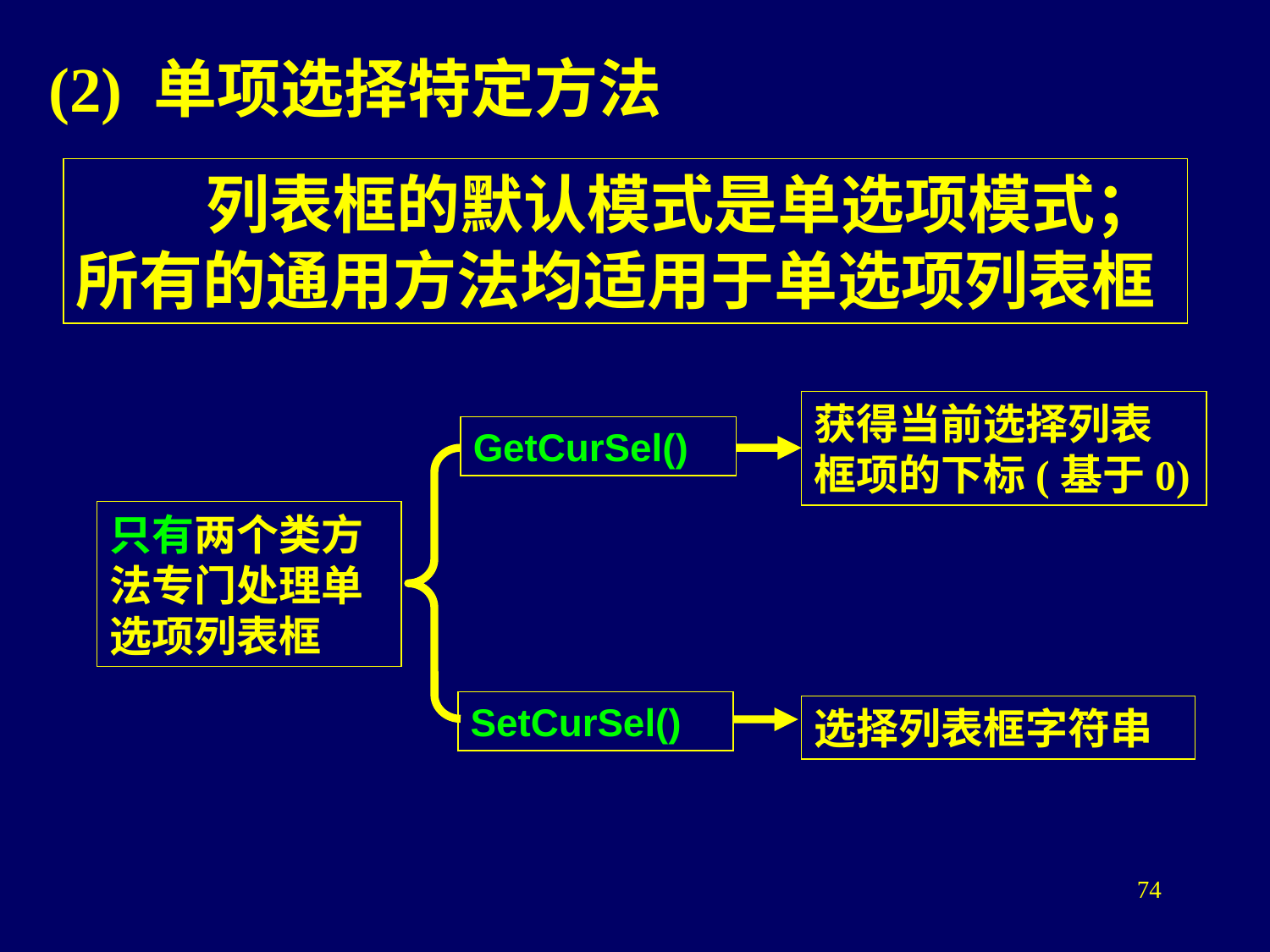

(2) 单项选择特定方法
        列表框的默认模式是单选项模式；所有的通用方法均适用于单选项列表框
获得当前选择列表框项的下标(基于0)
GetCurSel()

只有两个类方法专门处理单选项列表框
SetCurSel()
选择列表框字符串

74